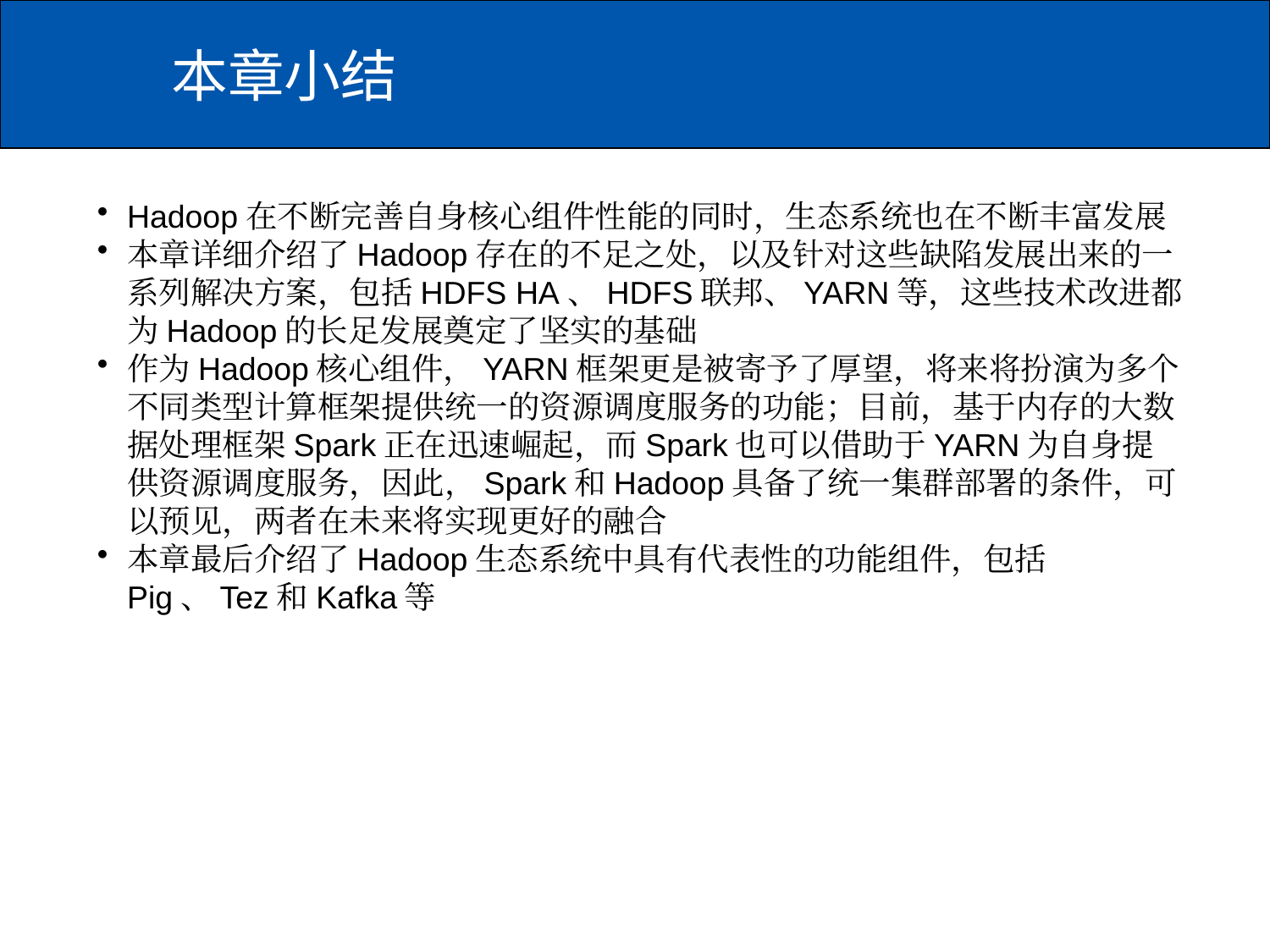

本章小结
Hadoop在不断完善自身核心组件性能的同时，生态系统也在不断丰富发展
本章详细介绍了Hadoop存在的不足之处，以及针对这些缺陷发展出来的一系列解决方案，包括HDFS HA、HDFS联邦、YARN等，这些技术改进都为Hadoop的长足发展奠定了坚实的基础
作为Hadoop核心组件，YARN框架更是被寄予了厚望，将来将扮演为多个不同类型计算框架提供统一的资源调度服务的功能；目前，基于内存的大数据处理框架Spark正在迅速崛起，而Spark也可以借助于YARN为自身提供资源调度服务，因此，Spark和Hadoop具备了统一集群部署的条件，可以预见，两者在未来将实现更好的融合
本章最后介绍了Hadoop生态系统中具有代表性的功能组件，包括Pig、Tez和Kafka等